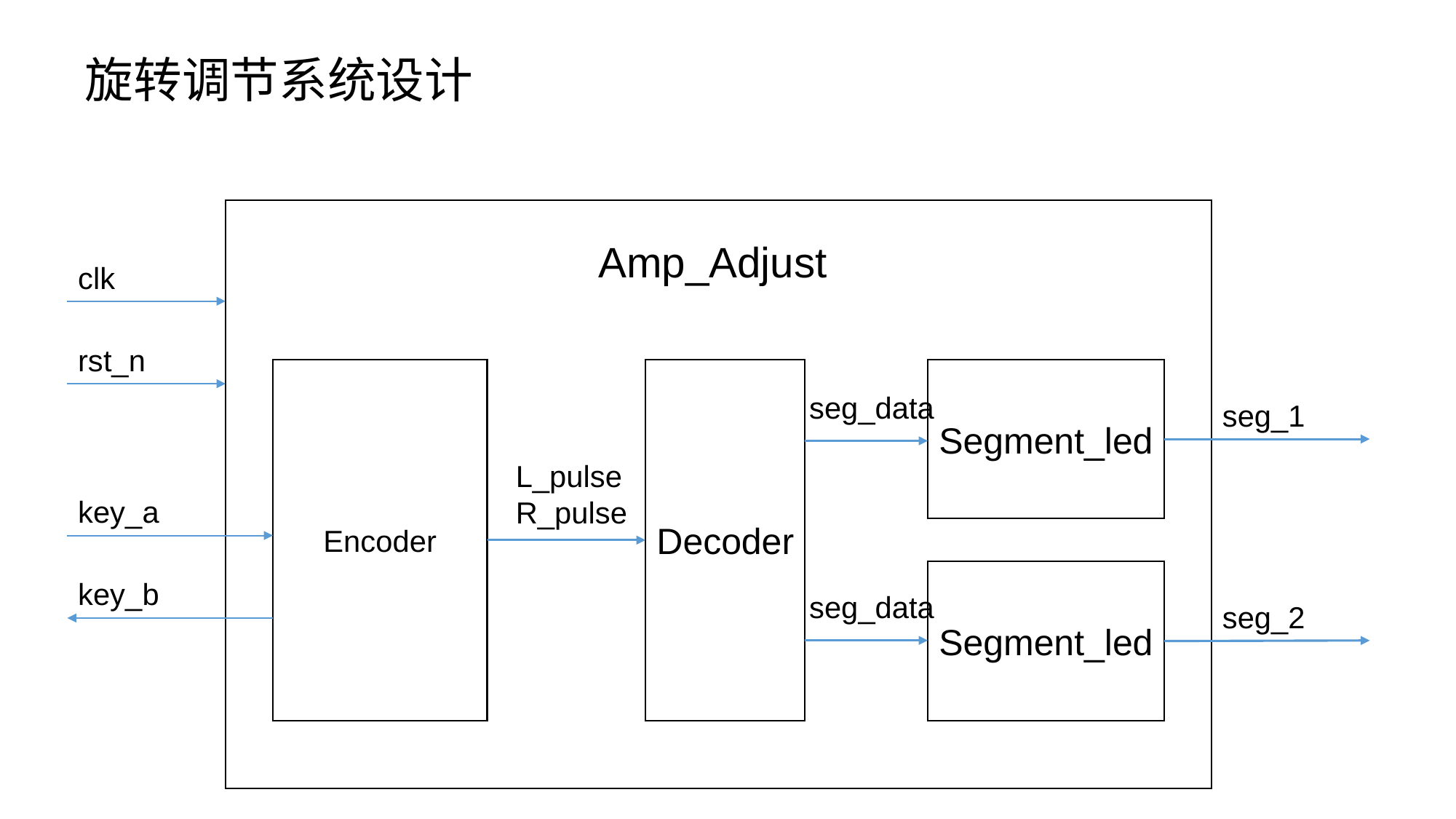

旋转调节系统设计

Amp_Adjust
clk
rst_n
Encoder
Segment_led
Decoder
seg_data
seg_1
L_pulse
R_pulse
key_a
Segment_led
key_b
seg_data
seg_2